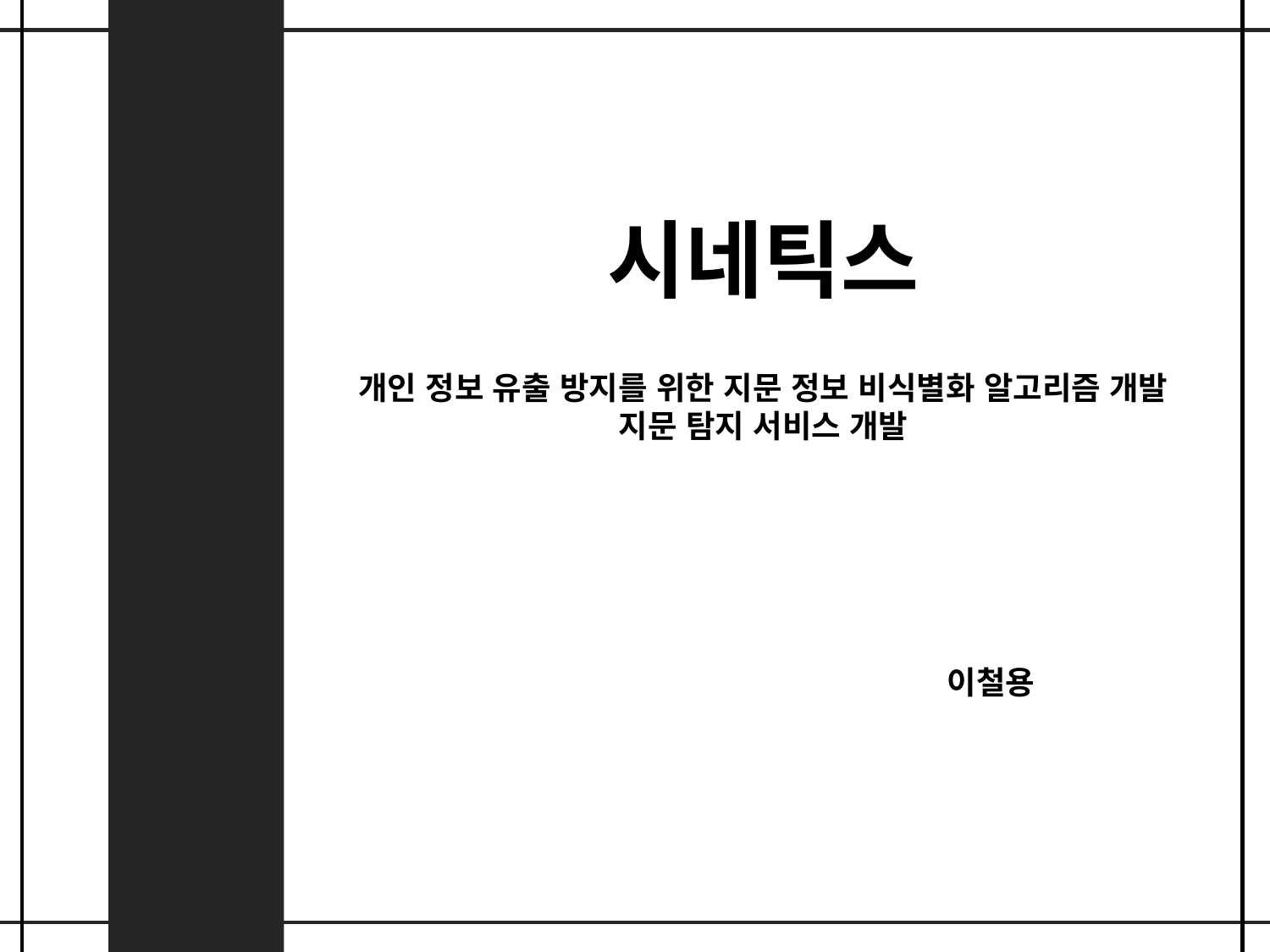

시네틱스

개인 정보 유출 방지를 위한 지문 정보 비식별화 알고리즘 개발
지문 탐지 서비스 개발
이철용